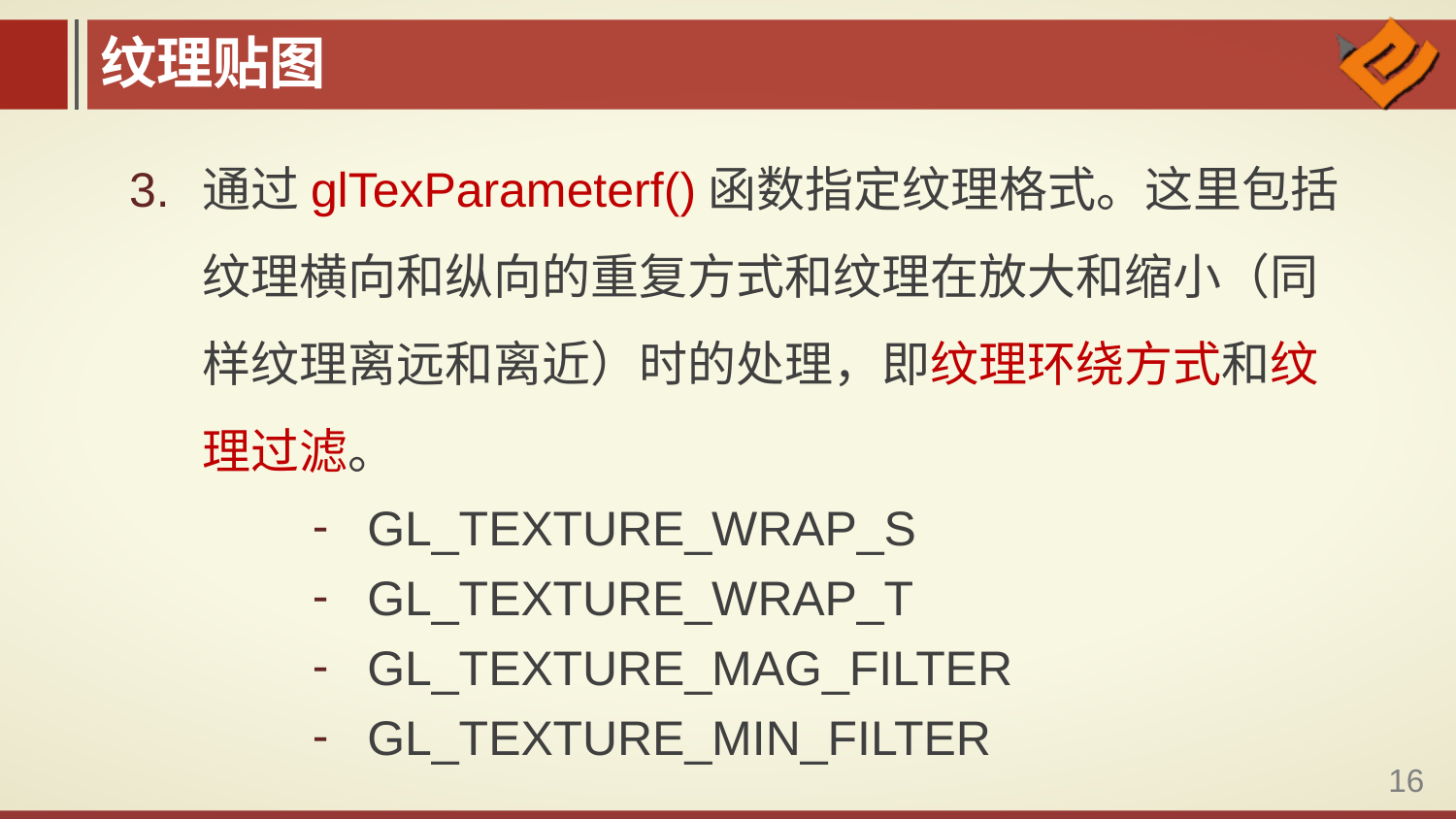

纹理贴图
通过glTexParameterf()函数指定纹理格式。这里包括纹理横向和纵向的重复方式和纹理在放大和缩小（同样纹理离远和离近）时的处理，即纹理环绕方式和纹理过滤。
GL_TEXTURE_WRAP_S
GL_TEXTURE_WRAP_T
GL_TEXTURE_MAG_FILTER
GL_TEXTURE_MIN_FILTER